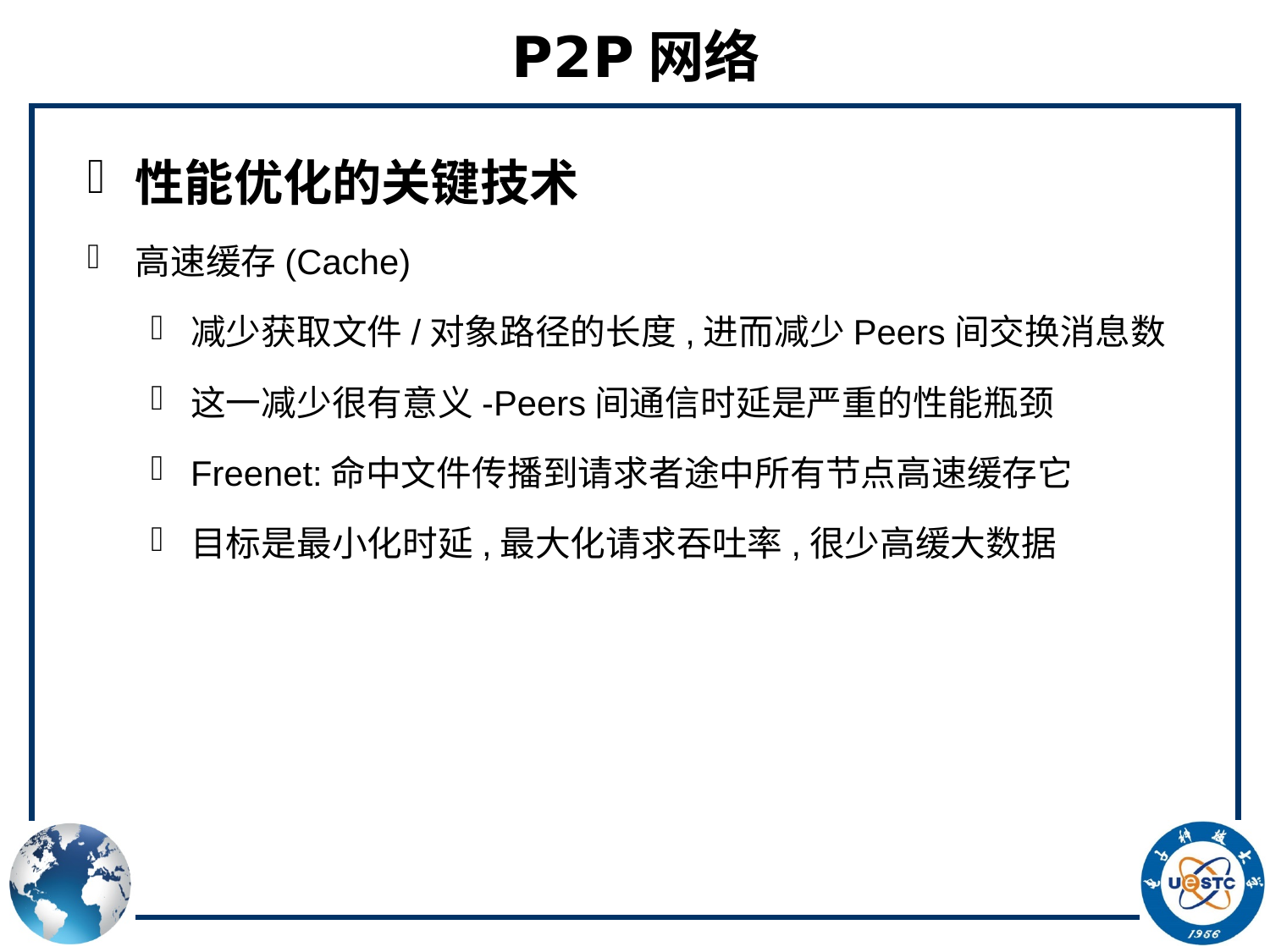

# P2P网络
性能优化的关键技术
高速缓存(Cache)
减少获取文件/对象路径的长度,进而减少Peers间交换消息数
这一减少很有意义-Peers间通信时延是严重的性能瓶颈
Freenet:命中文件传播到请求者途中所有节点高速缓存它
目标是最小化时延,最大化请求吞吐率,很少高缓大数据